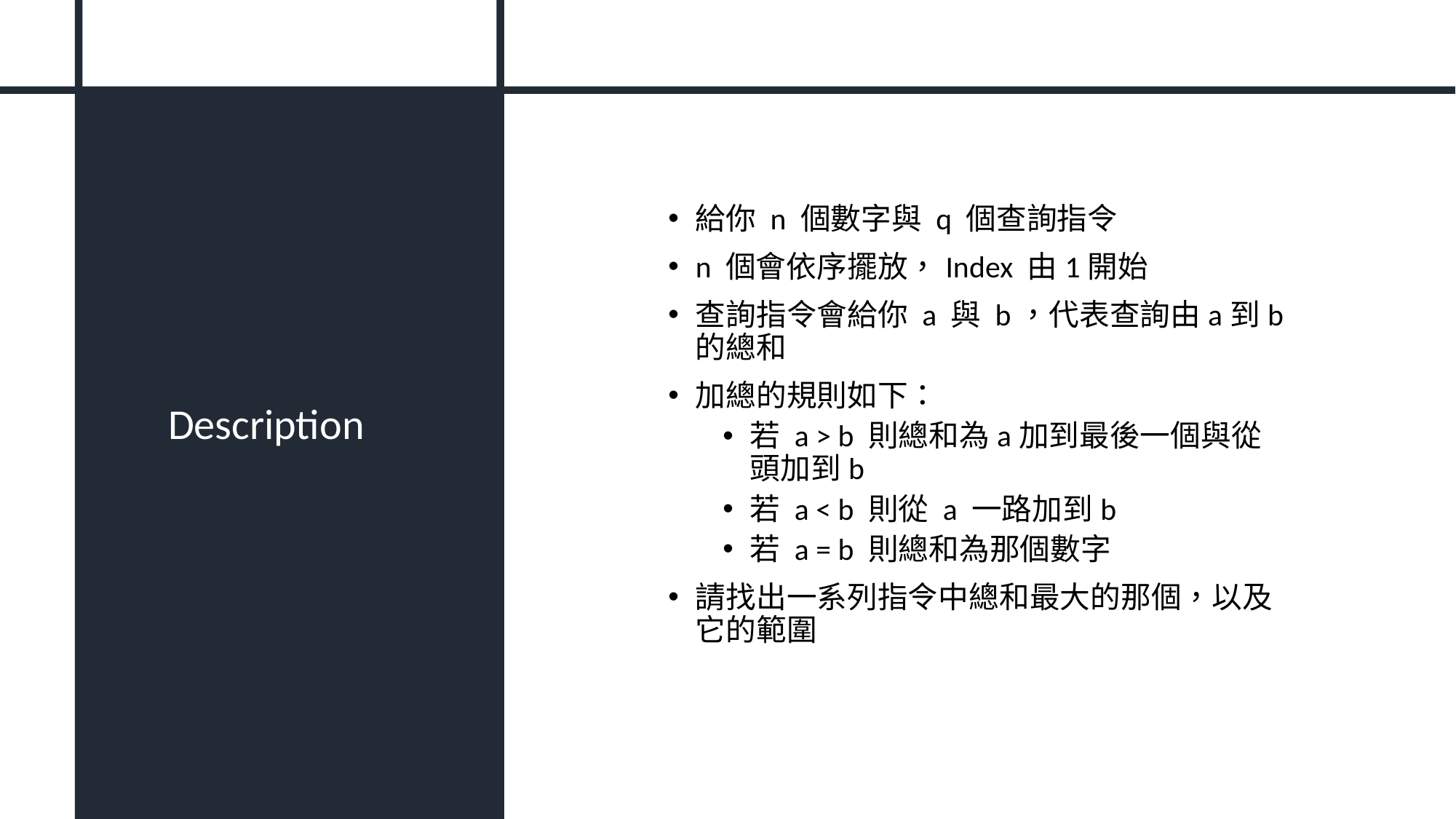

# Description
給你 n 個數字與 q 個查詢指令
n 個會依序擺放，Index 由1開始
查詢指令會給你 a 與 b，代表查詢由a到b的總和
加總的規則如下：
若 a > b 則總和為a加到最後一個與從頭加到b
若 a < b 則從 a 一路加到b
若 a = b 則總和為那個數字
請找出一系列指令中總和最大的那個，以及它的範圍